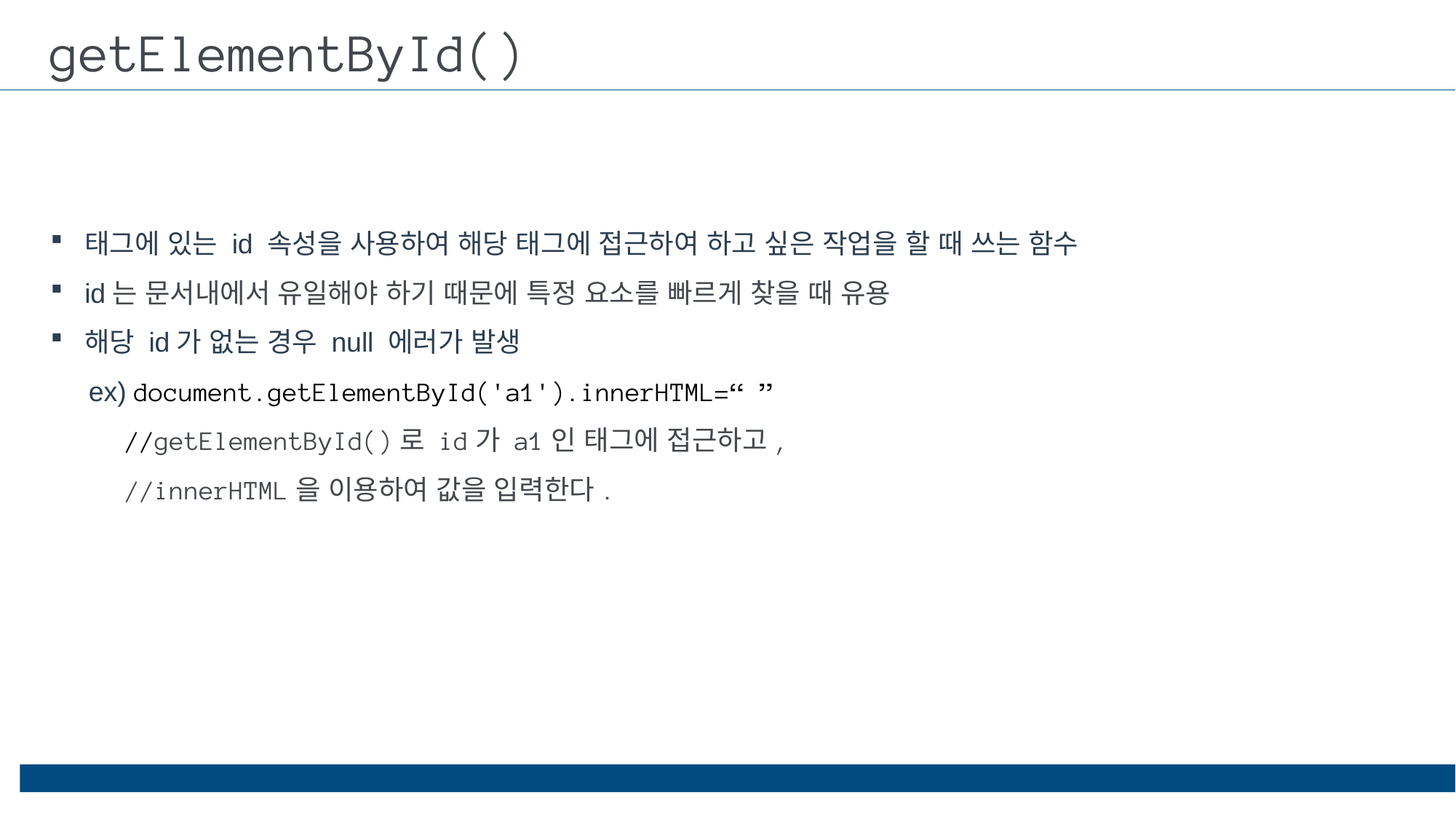

getElementById()
태그에 있는 id 속성을 사용하여 해당 태그에 접근하여 하고 싶은 작업을 할 때 쓰는 함수
id는 문서내에서 유일해야 하기 때문에 특정 요소를 빠르게 찾을 때 유용
해당 id가 없는 경우 null 에러가 발생
     ex) document.getElementById('a1').innerHTML=“ ”
     //getElementById()로 id가 a1인 태그에 접근하고,
     //innerHTML을 이용하여 값을 입력한다.